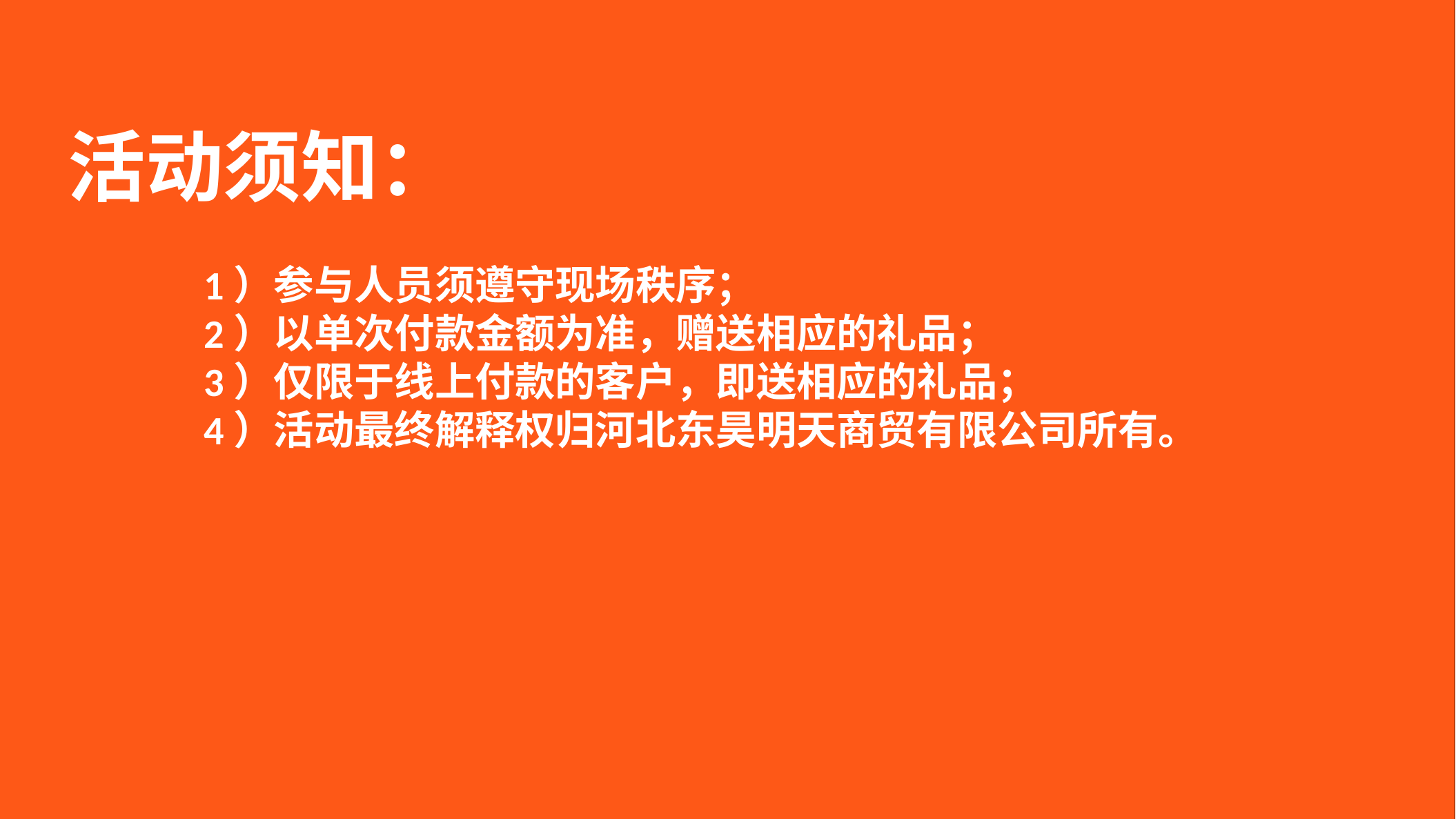

活动须知：

		1）参与人员须遵守现场秩序；
		2）以单次付款金额为准，赠送相应的礼品；
		3）仅限于线上付款的客户，即送相应的礼品；
		4）活动最终解释权归河北东昊明天商贸有限公司所有。